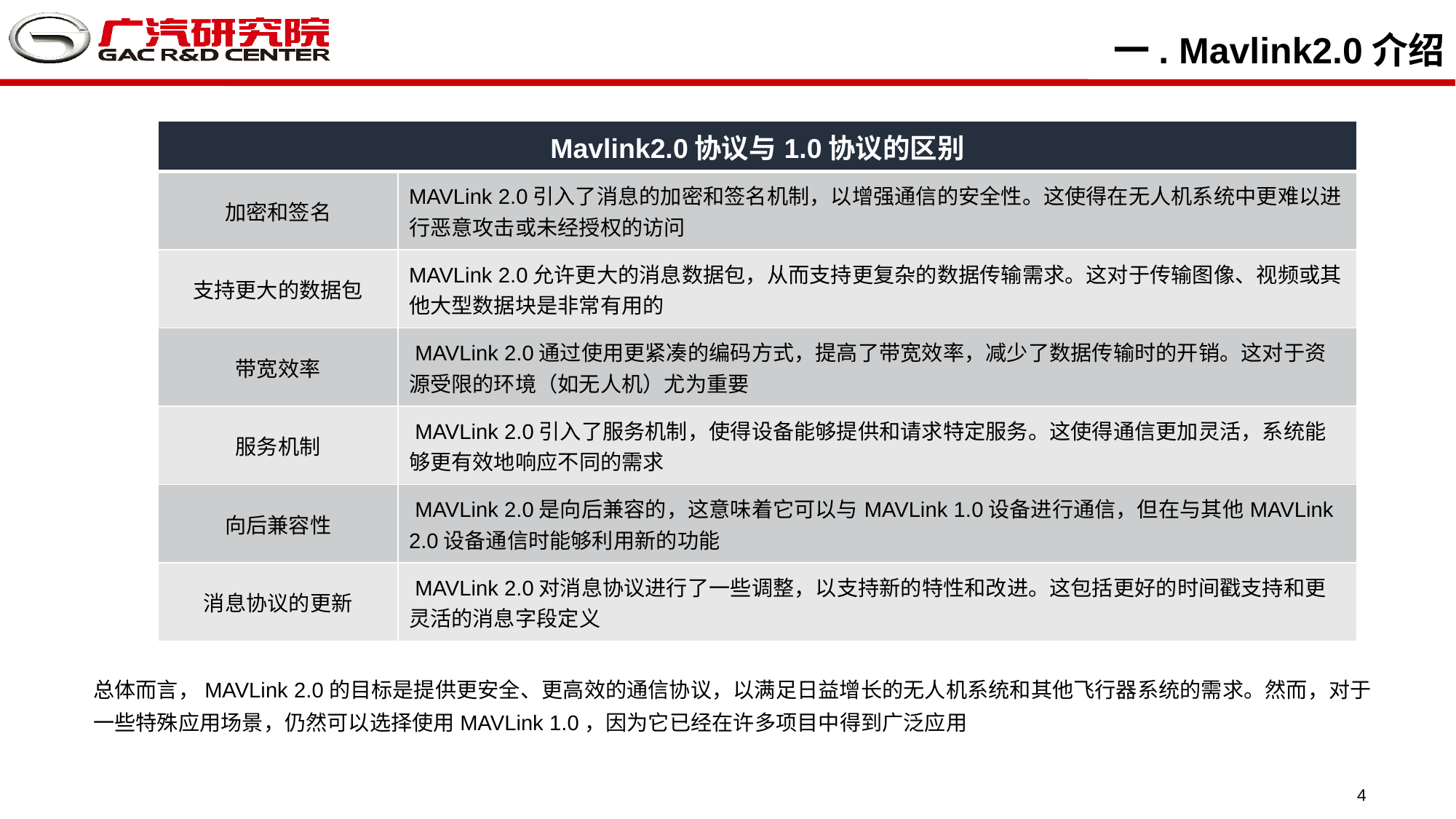

一. Mavlink2.0介绍
| Mavlink2.0协议与1.0协议的区别 |  |
| --- | --- |
| 加密和签名 | MAVLink 2.0引入了消息的加密和签名机制，以增强通信的安全性。这使得在无人机系统中更难以进行恶意攻击或未经授权的访问 |
| 支持更大的数据包 | MAVLink 2.0允许更大的消息数据包，从而支持更复杂的数据传输需求。这对于传输图像、视频或其他大型数据块是非常有用的 |
| 带宽效率 | MAVLink 2.0通过使用更紧凑的编码方式，提高了带宽效率，减少了数据传输时的开销。这对于资源受限的环境（如无人机）尤为重要 |
| 服务机制 | MAVLink 2.0引入了服务机制，使得设备能够提供和请求特定服务。这使得通信更加灵活，系统能够更有效地响应不同的需求 |
| 向后兼容性 | MAVLink 2.0是向后兼容的，这意味着它可以与MAVLink 1.0设备进行通信，但在与其他MAVLink 2.0设备通信时能够利用新的功能 |
| 消息协议的更新 | MAVLink 2.0对消息协议进行了一些调整，以支持新的特性和改进。这包括更好的时间戳支持和更灵活的消息字段定义 |
总体而言，MAVLink 2.0的目标是提供更安全、更高效的通信协议，以满足日益增长的无人机系统和其他飞行器系统的需求。然而，对于一些特殊应用场景，仍然可以选择使用MAVLink 1.0，因为它已经在许多项目中得到广泛应用